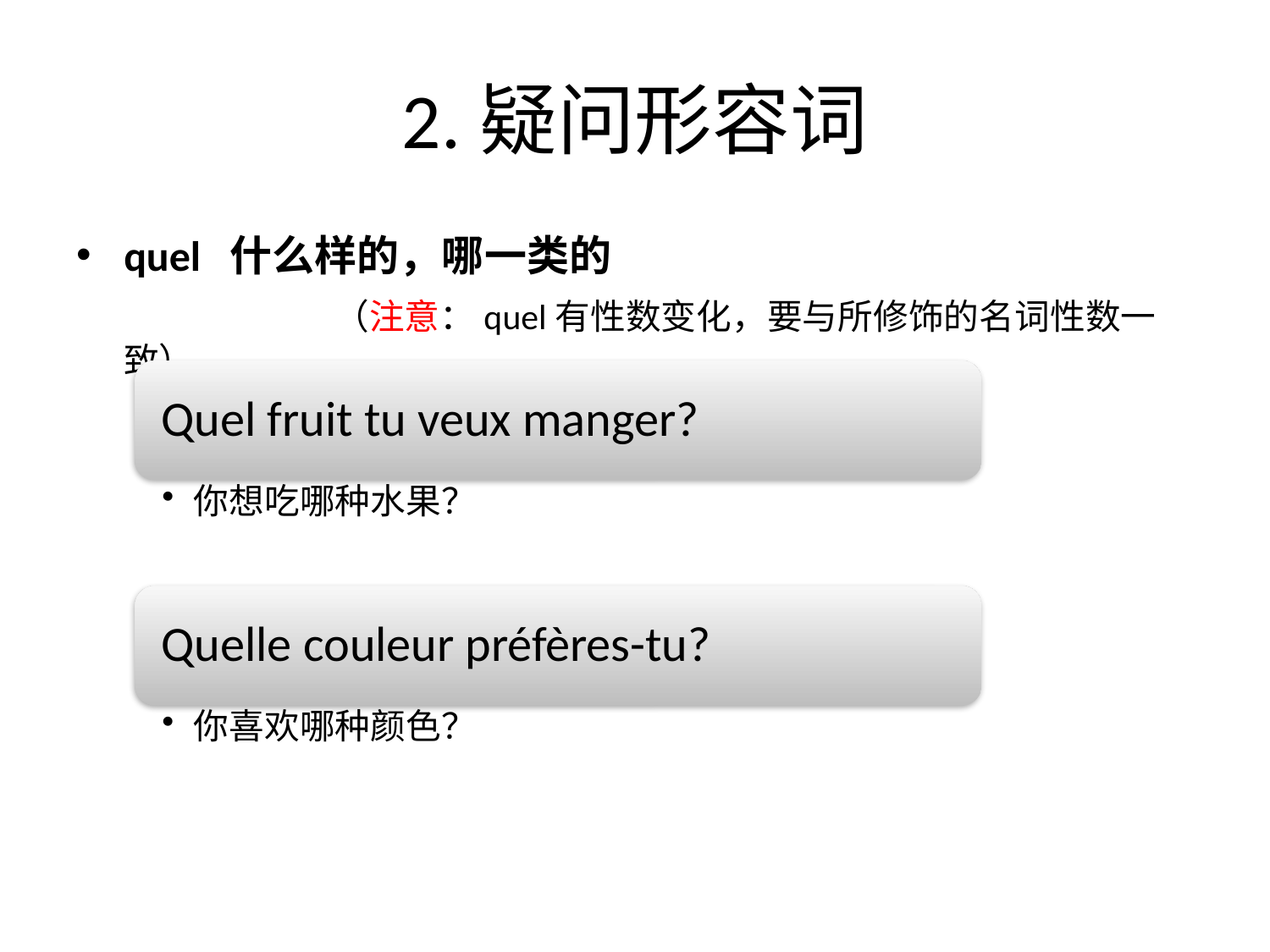

# 2.疑问形容词
quel  什么样的，哪一类的
                          （注意：quel有性数变化，要与所修饰的名词性数一致）

Quel fruit tu veux manger?
你想吃哪种水果？
Quelle couleur préfères-tu?
你喜欢哪种颜色？